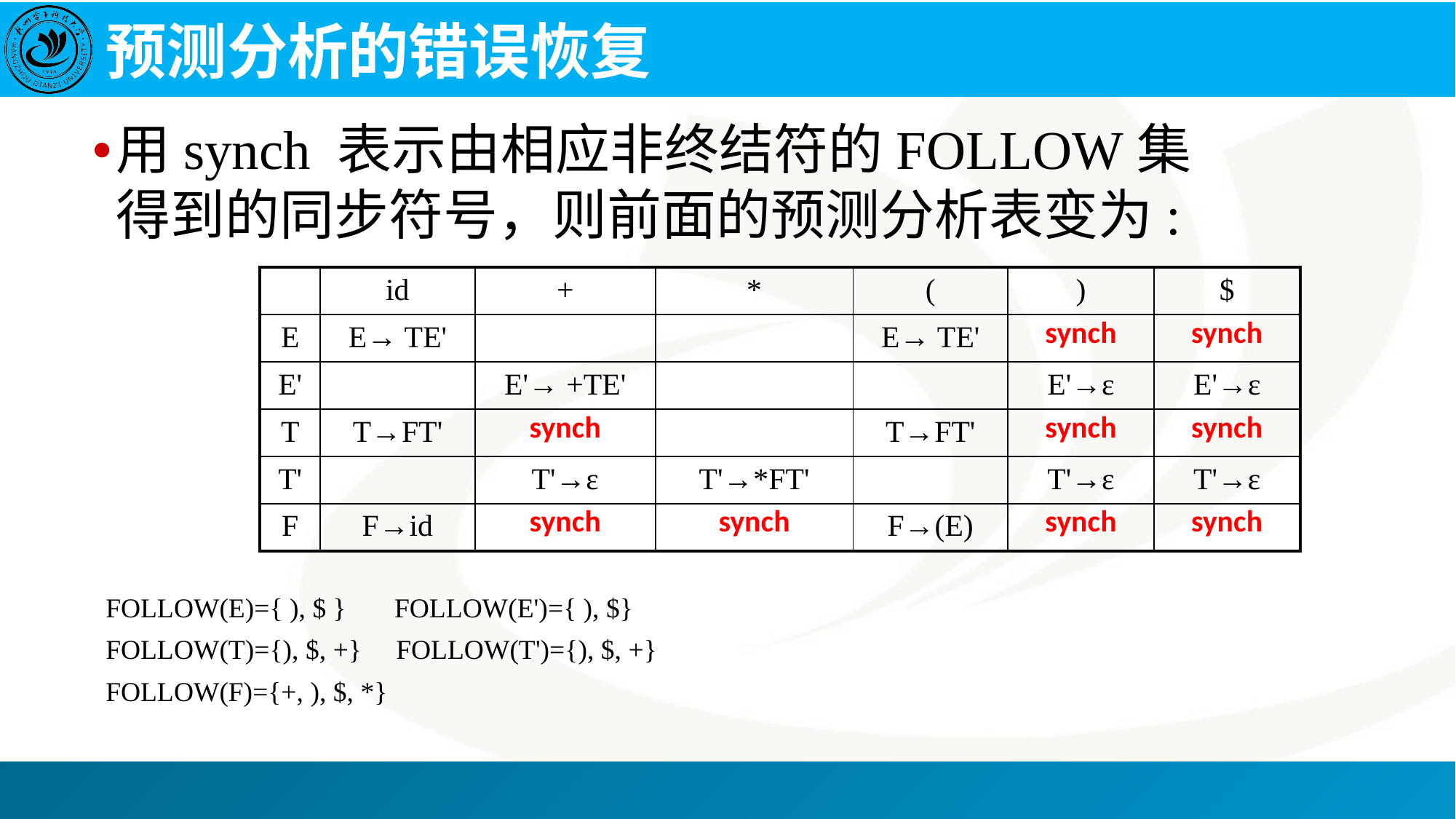

# 预测分析的错误恢复
用synch 表示由相应非终结符的FOLLOW集得到的同步符号，则前面的预测分析表变为:
|  | id | + | \* | ( | ) | $ |
| --- | --- | --- | --- | --- | --- | --- |
| E | E→ TE' |  |  | E→ TE' | synch | synch |
| E' |  | E'→ +TE' |  |  | E'→ε | E'→ε |
| T | T→FT' | synch |  | T→FT' | synch | synch |
| T' |  | T'→ε | T'→\*FT' |  | T'→ε | T'→ε |
| F | F→id | synch | synch | F→(E) | synch | synch |
FOLLOW(E)={ ), $ }       FOLLOW(E')={ ), $}
FOLLOW(T)={), $, +}     FOLLOW(T')={), $, +}
FOLLOW(F)={+, ), $, *}
81